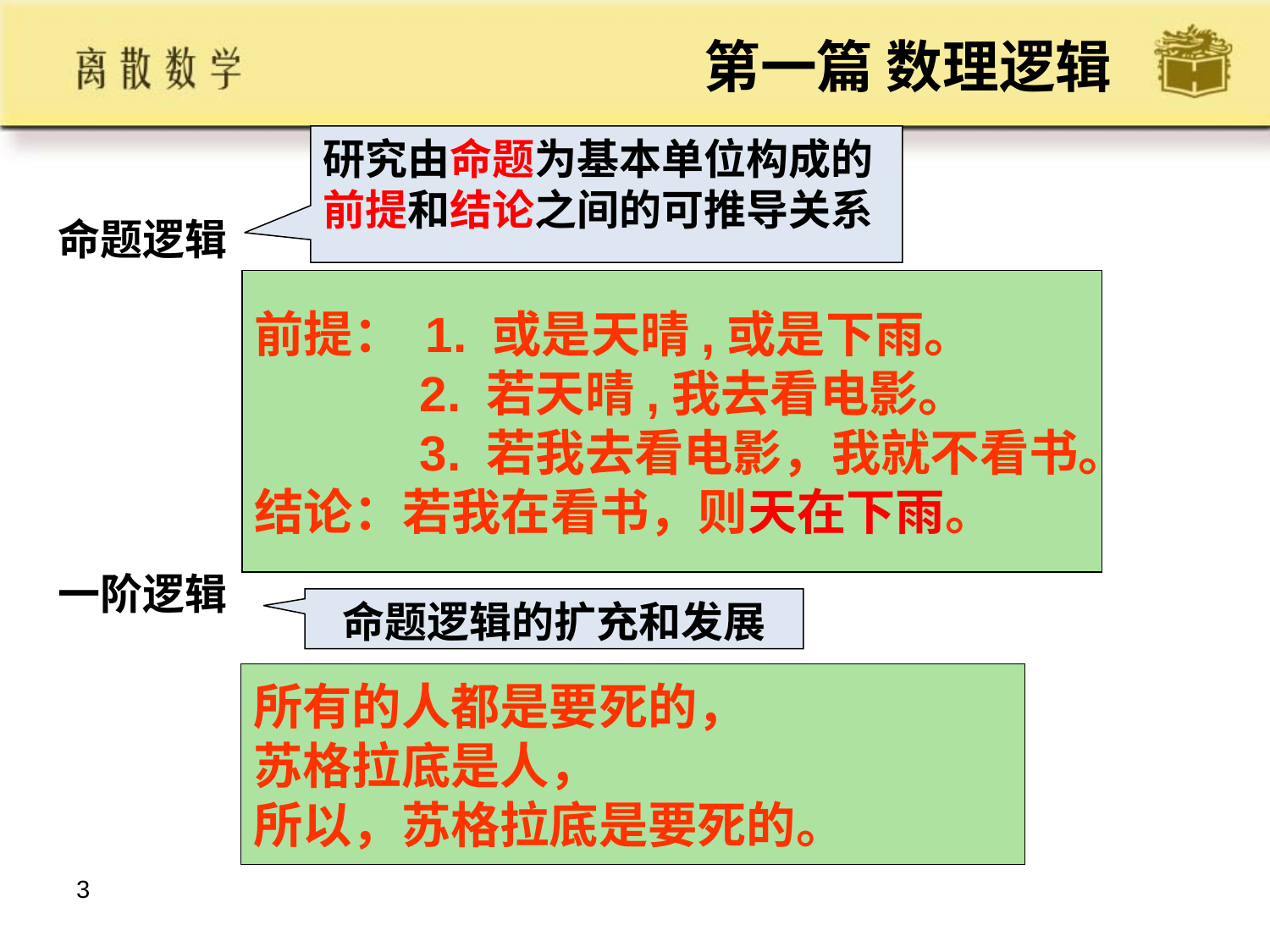

# 第一篇 数理逻辑
研究由命题为基本单位构成的前提和结论之间的可推导关系
命题逻辑

一阶逻辑

前提： 1. 或是天晴,或是下雨。
            2. 若天晴,我去看电影。
            3. 若我去看电影，我就不看书。
结论：若我在看书，则天在下雨。
命题逻辑的扩充和发展
所有的人都是要死的，
苏格拉底是人，
所以，苏格拉底是要死的。
3